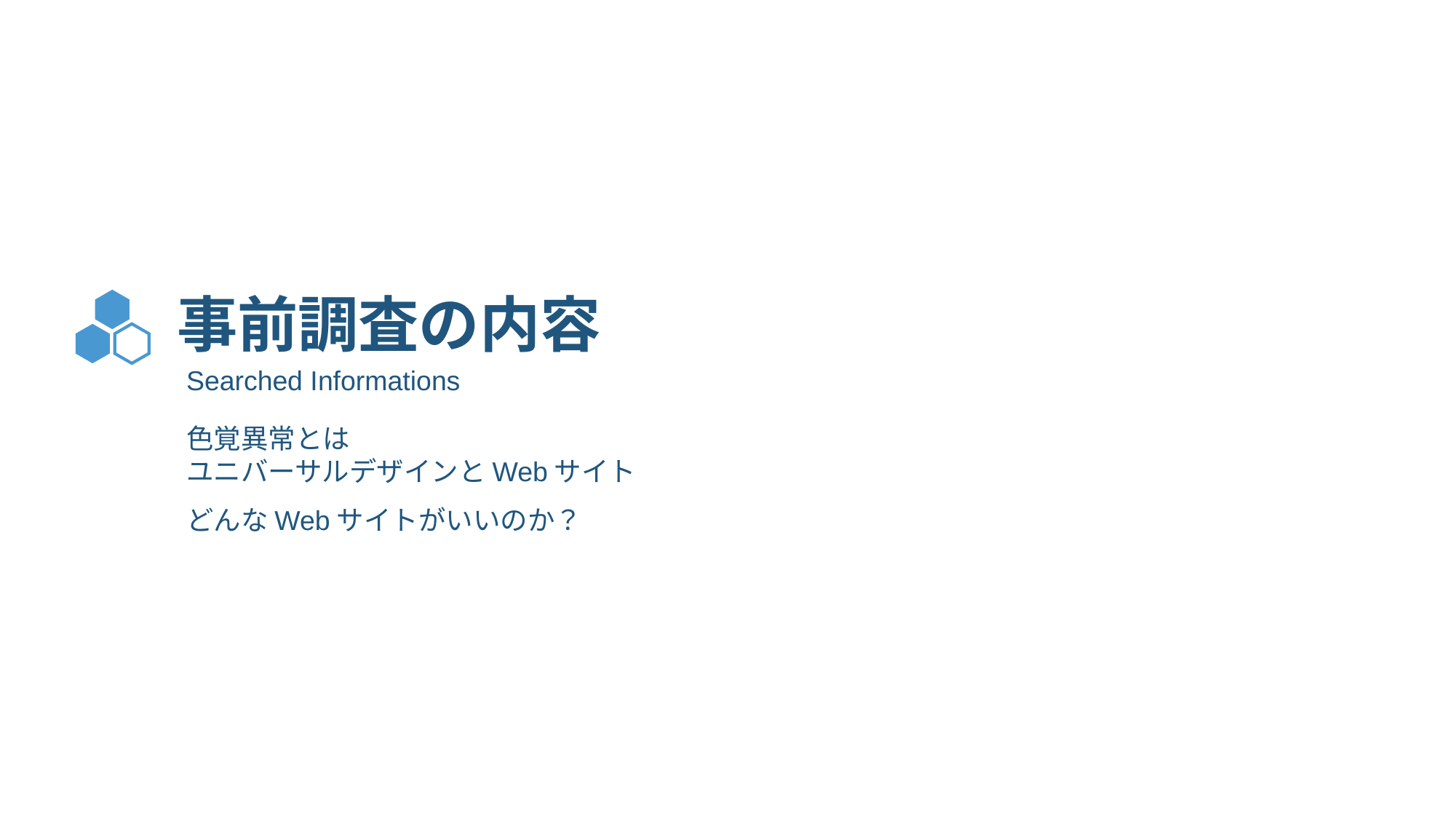

事前調査の内容

Searched Informations
色覚異常とは

ユニバーサルデザインとWebサイト
どんなWebサイトがいいのか？